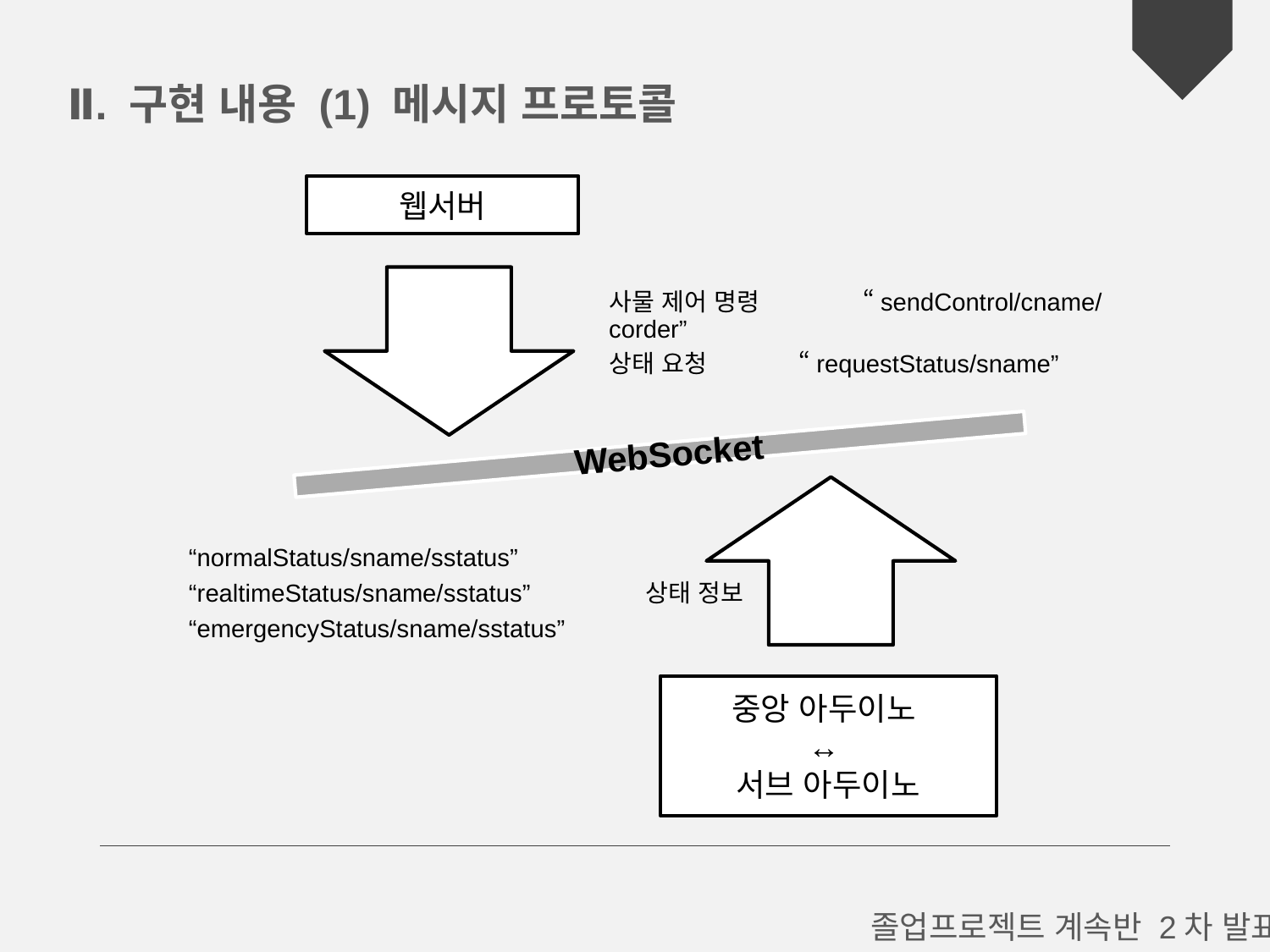

Ⅱ. 구현 내용 (1) 메시지 프로토콜
웹서버
사물 제어 명령 	“sendControl/cname/corder”
상태 요청 	         “requestStatus/sname”

“normalStatus/sname/sstatus”
“realtimeStatus/sname/sstatus” 	          상태 정보
“emergencyStatus/sname/sstatus”
WebSocket
중앙 아두이노
↔
서브 아두이노
졸업프로젝트 계속반 2차 발표